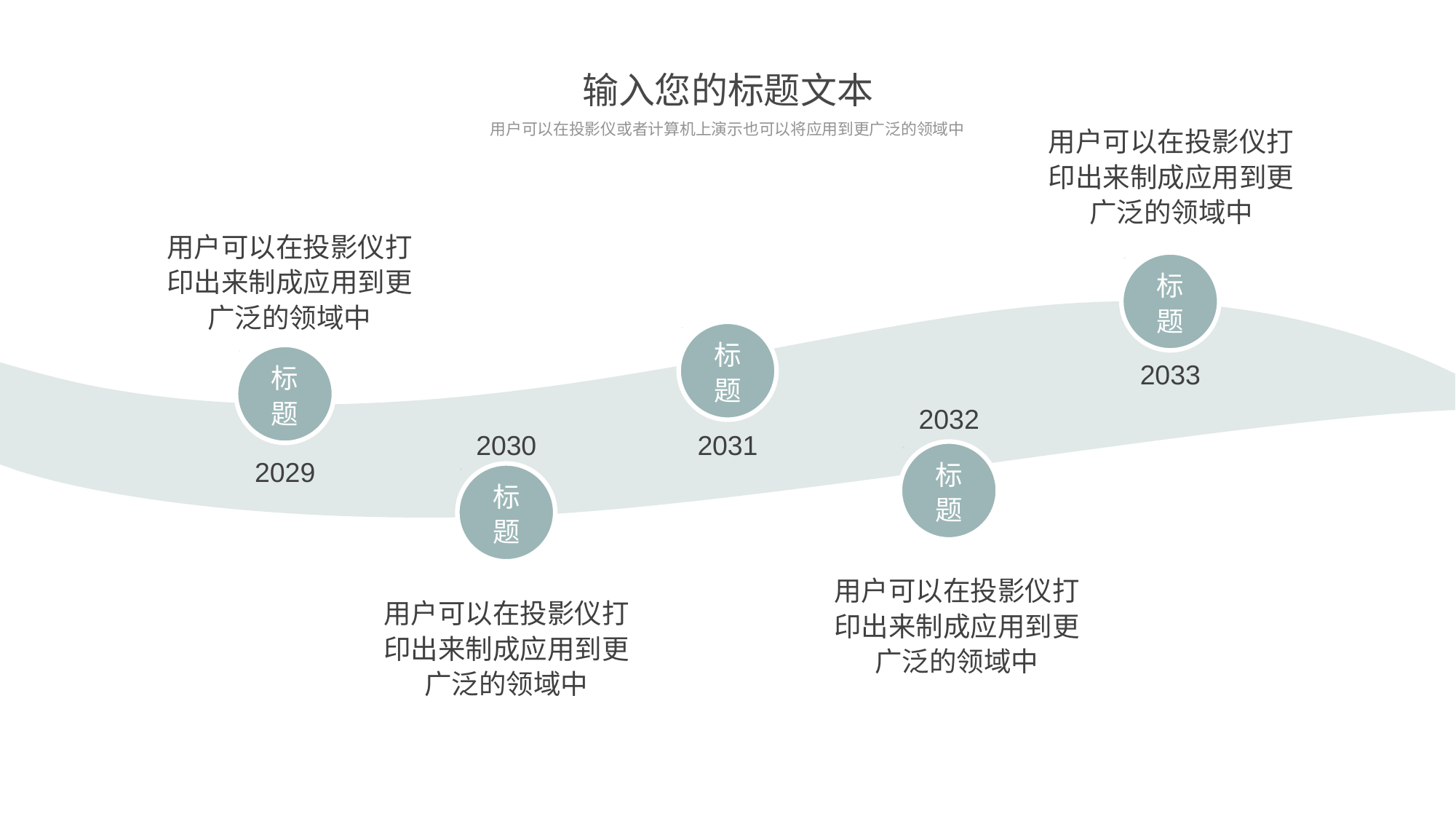

输入您的标题文本
用户可以在投影仪或者计算机上演示也可以将应用到更广泛的领域中
用户可以在投影仪打印出来制成应用到更广泛的领域中
用户可以在投影仪打印出来制成应用到更广泛的领域中
标题

标题
标题
2033
2032
2030
2031
标题
2029
标题
用户可以在投影仪打印出来制成应用到更广泛的领域中
用户可以在投影仪打印出来制成应用到更广泛的领域中